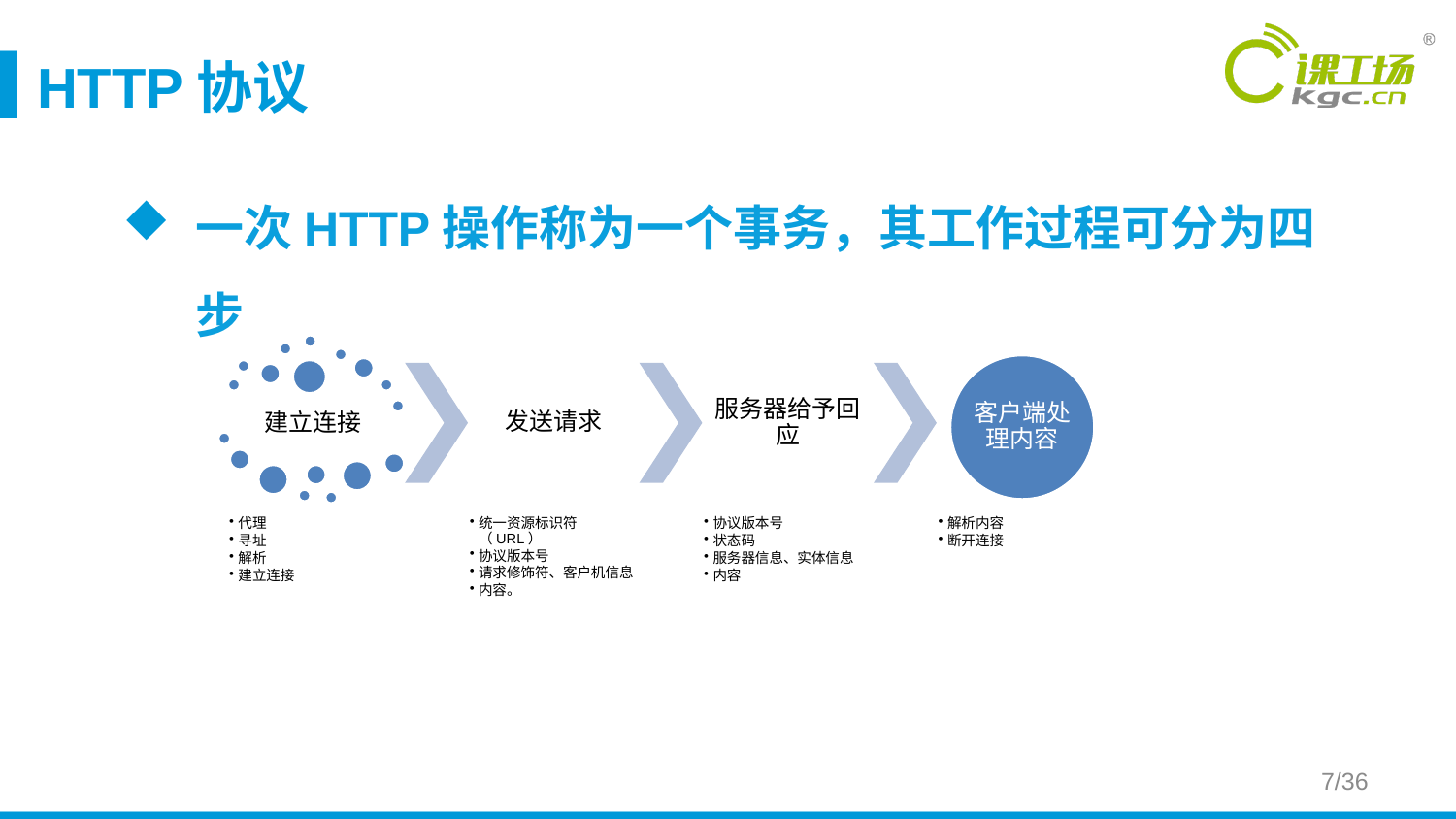

# HTTP协议
一次HTTP操作称为一个事务，其工作过程可分为四步
建立连接
代理
寻址
解析
建立连接
发送请求
统一资源标识符（URL）
协议版本号
请求修饰符、客户机信息
内容。
服务器给予回应
协议版本号
状态码
服务器信息、实体信息
内容
客户端处理内容
解析内容
断开连接
7/36